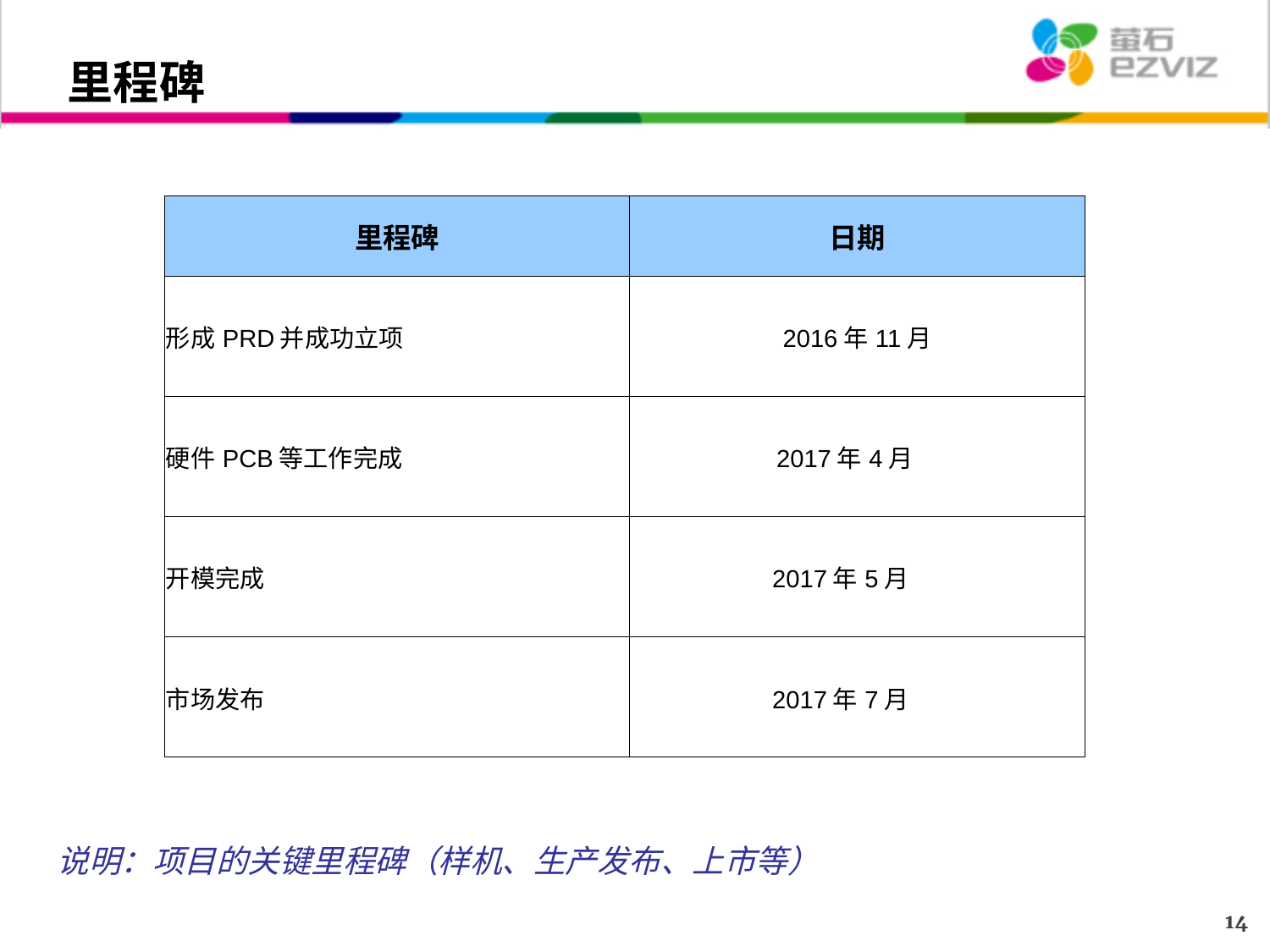

# 里程碑
| 里程碑 | 日期 |
| --- | --- |
| 形成PRD并成功立项 | 2016年11月 |
| 硬件PCB等工作完成 | 2017年4月 |
| 开模完成 | 2017年5月 |
| 市场发布 | 2017年7月 |
说明：项目的关键里程碑（样机、生产发布、上市等）
14